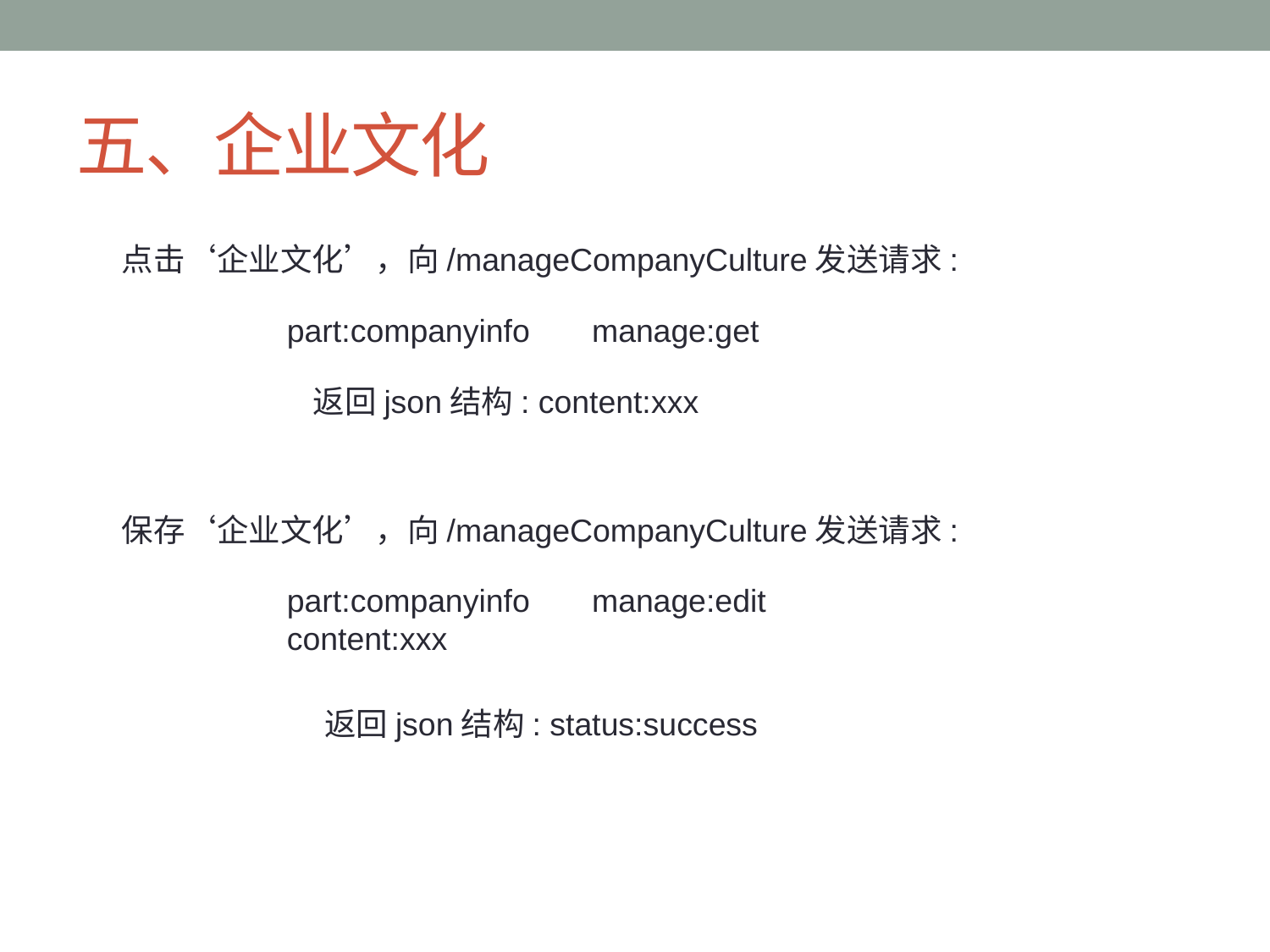

# 五、企业文化
点击‘企业文化’，向/manageCompanyCulture发送请求:
part:companyinfo       manage:get
返回json结构: content:xxx
保存‘企业文化’，向/manageCompanyCulture发送请求:
part:companyinfo       manage:edit   content:xxx
返回json结构: status:success